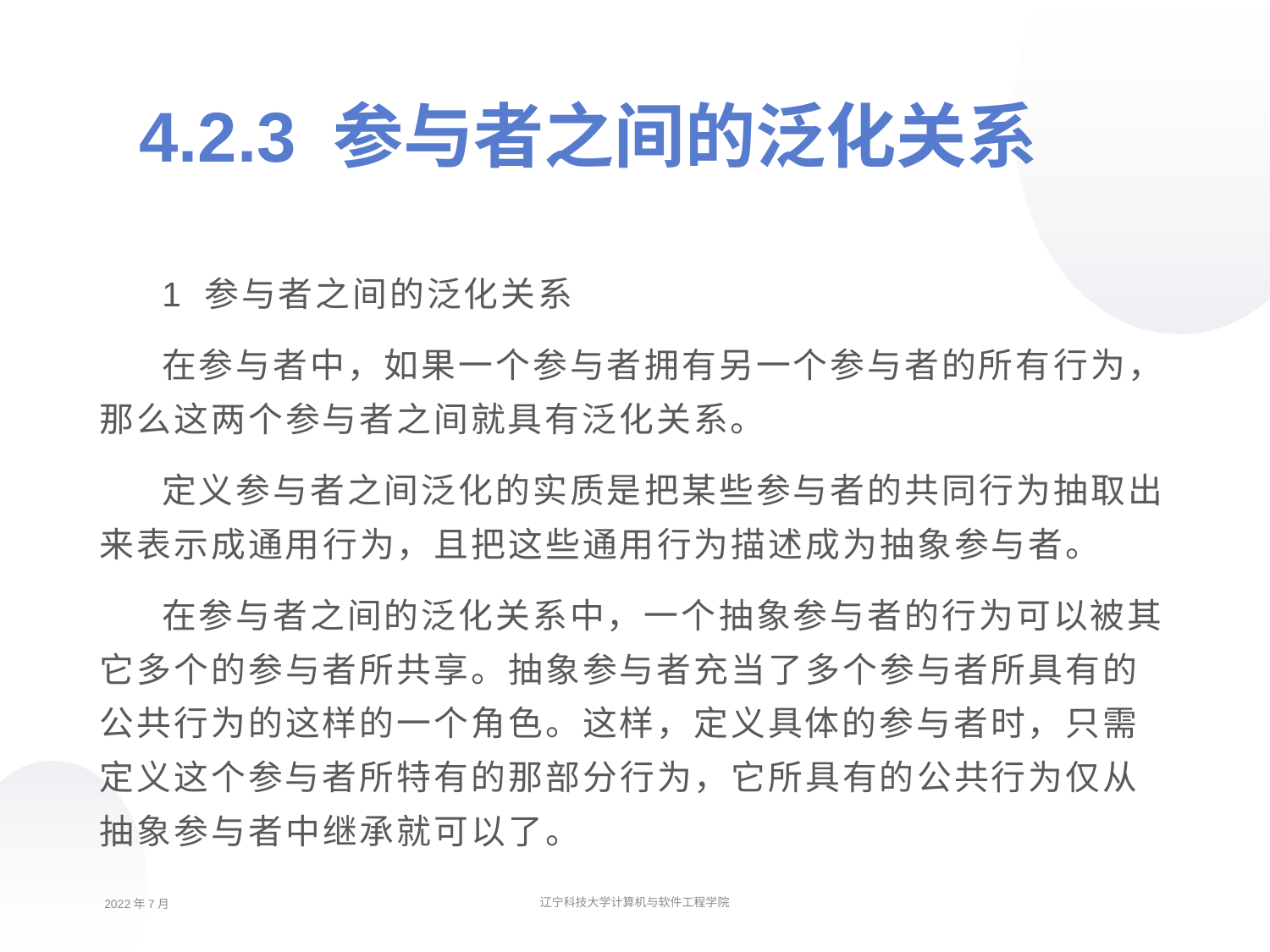

4.2.3 参与者之间的泛化关系
1 参与者之间的泛化关系
在参与者中，如果一个参与者拥有另一个参与者的所有行为，那么这两个参与者之间就具有泛化关系。
定义参与者之间泛化的实质是把某些参与者的共同行为抽取出来表示成通用行为，且把这些通用行为描述成为抽象参与者。
在参与者之间的泛化关系中，一个抽象参与者的行为可以被其它多个的参与者所共享。抽象参与者充当了多个参与者所具有的公共行为的这样的一个角色。这样，定义具体的参与者时，只需定义这个参与者所特有的那部分行为，它所具有的公共行为仅从抽象参与者中继承就可以了。

2022年7月
辽宁科技大学计算机与软件工程学院
22